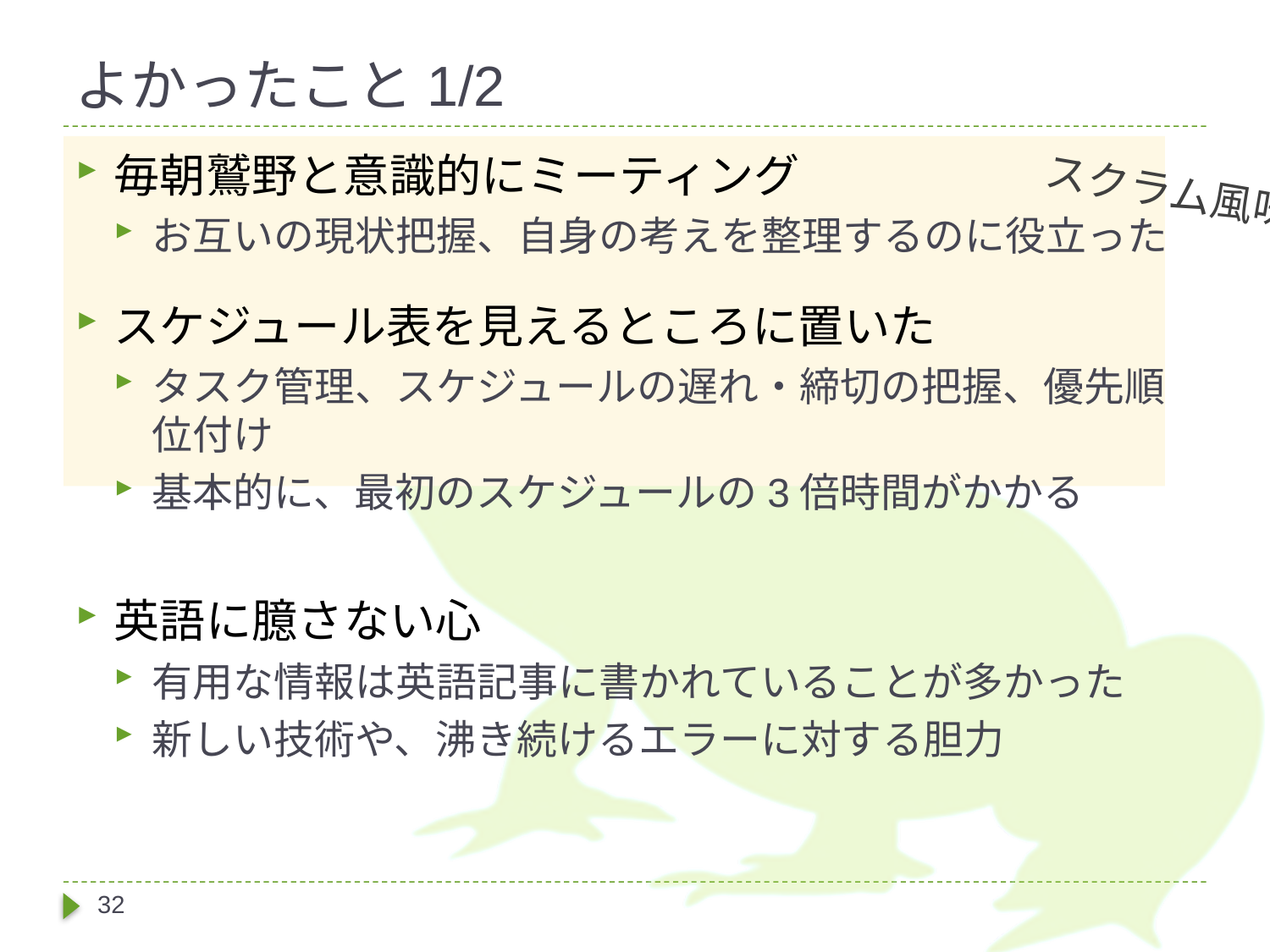

# よかったこと1/2

毎朝鷲野と意識的にミーティング
お互いの現状把握、自身の考えを整理するのに役立った
スケジュール表を見えるところに置いた
タスク管理、スケジュールの遅れ・締切の把握、優先順位付け
基本的に、最初のスケジュールの3倍時間がかかる

英語に臆さない心
有用な情報は英語記事に書かれていることが多かった
新しい技術や、沸き続けるエラーに対する胆力
良かったこと
スクラム風味
32